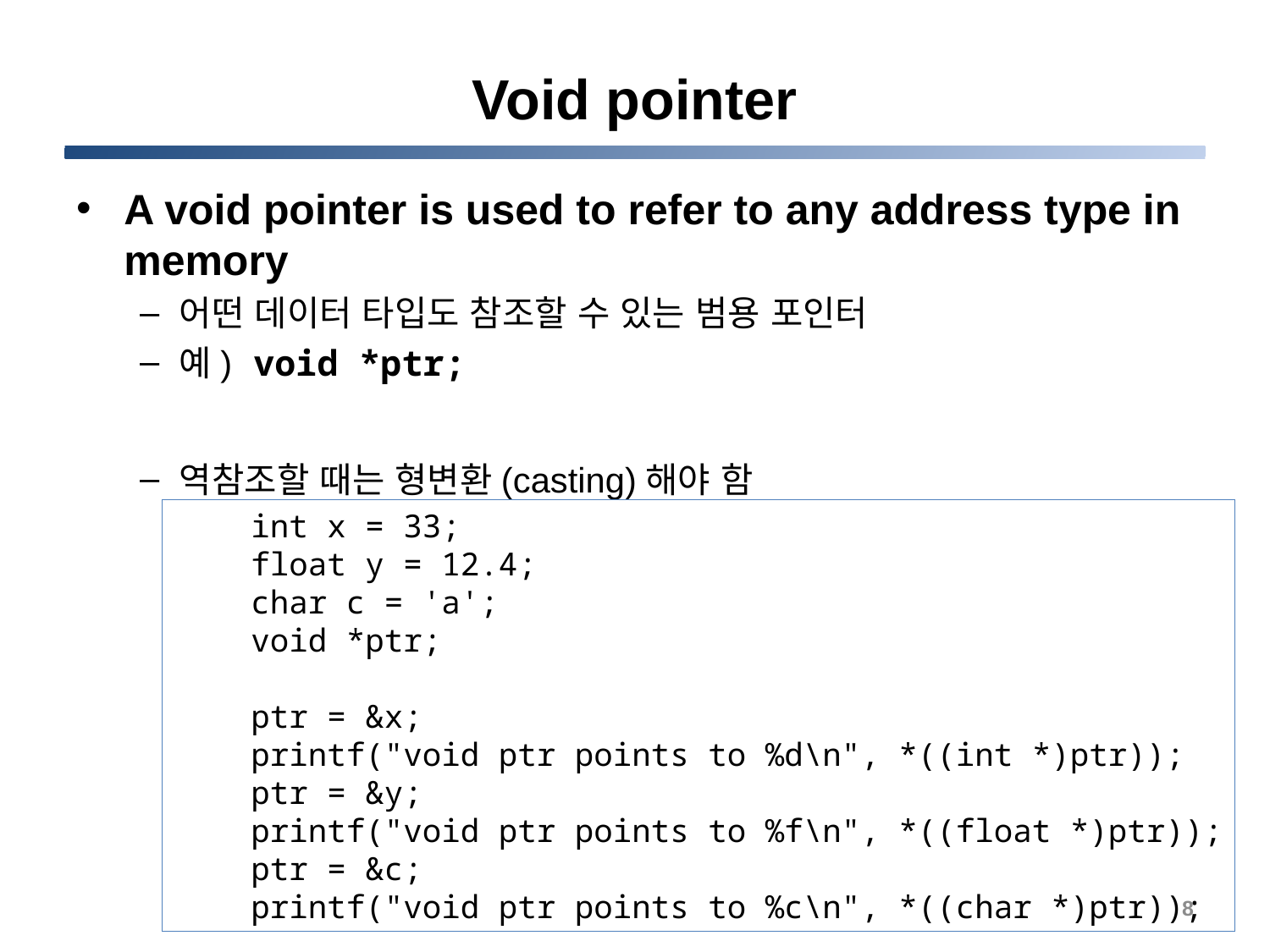

# Void pointer
A void pointer is used to refer to any address type in memory
어떤 데이터 타입도 참조할 수 있는 범용 포인터
예) void *ptr;

역참조할 때는 형변환(casting)해야 함

    int x = 33;
    float y = 12.4;
    char c = 'a';
    void *ptr;

    ptr = &x;
    printf("void ptr points to %d\n", *((int *)ptr));
    ptr = &y;
    printf("void ptr points to %f\n", *((float *)ptr));
    ptr = &c;
    printf("void ptr points to %c\n", *((char *)ptr));
8